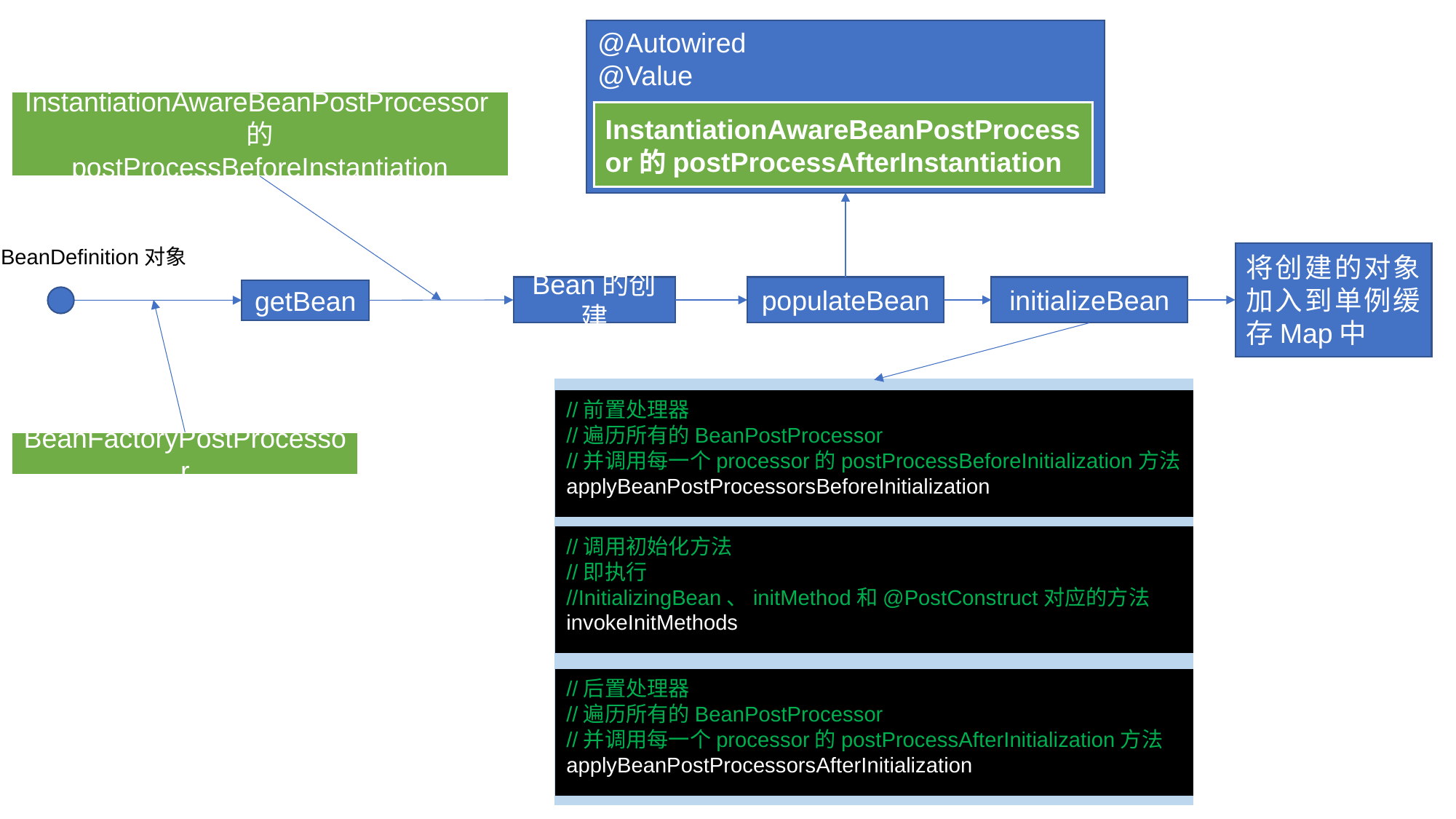

@Autowired
@Value

InstantiationAwareBeanPostProcessor的
postProcessBeforeInstantiation
InstantiationAwareBeanPostProcessor的postProcessAfterInstantiation
BeanDefinition对象
将创建的对象加入到单例缓存Map中
populateBean
initializeBean
Bean的创建
getBean

//前置处理器
//遍历所有的BeanPostProcessor
//并调用每一个processor的postProcessBeforeInitialization方法
applyBeanPostProcessorsBeforeInitialization
BeanFactoryPostProcessor
//调用初始化方法
//即执行
//InitializingBean、initMethod和@PostConstruct对应的方法
invokeInitMethods
//后置处理器
//遍历所有的BeanPostProcessor
//并调用每一个processor的postProcessAfterInitialization方法
applyBeanPostProcessorsAfterInitialization